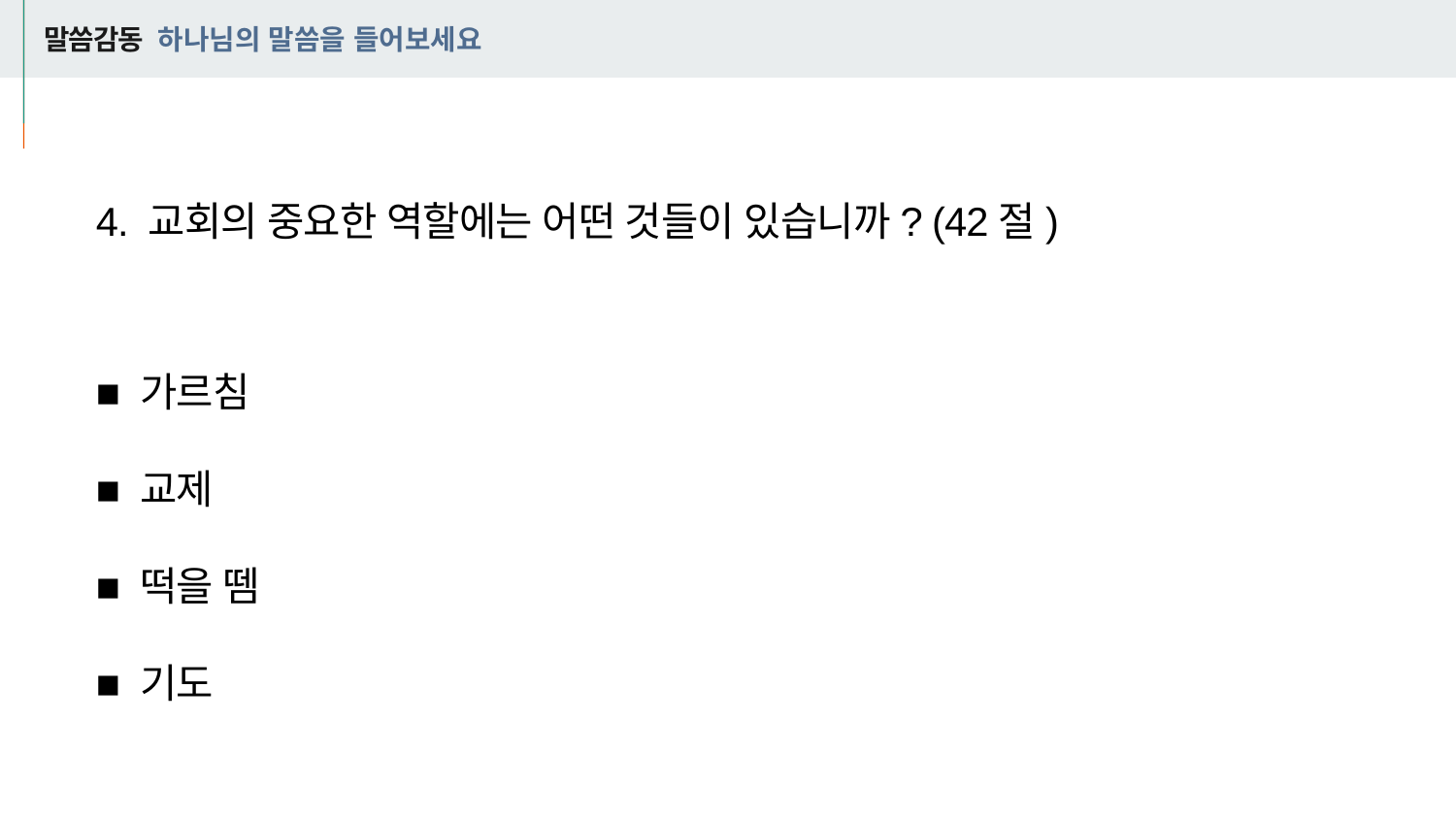

# 말씀감동  하나님의 말씀을 들어보세요
4. 교회의 중요한 역할에는 어떤 것들이 있습니까? (42절)

■ 가르침
■ 교제
■ 떡을 뗌
■ 기도